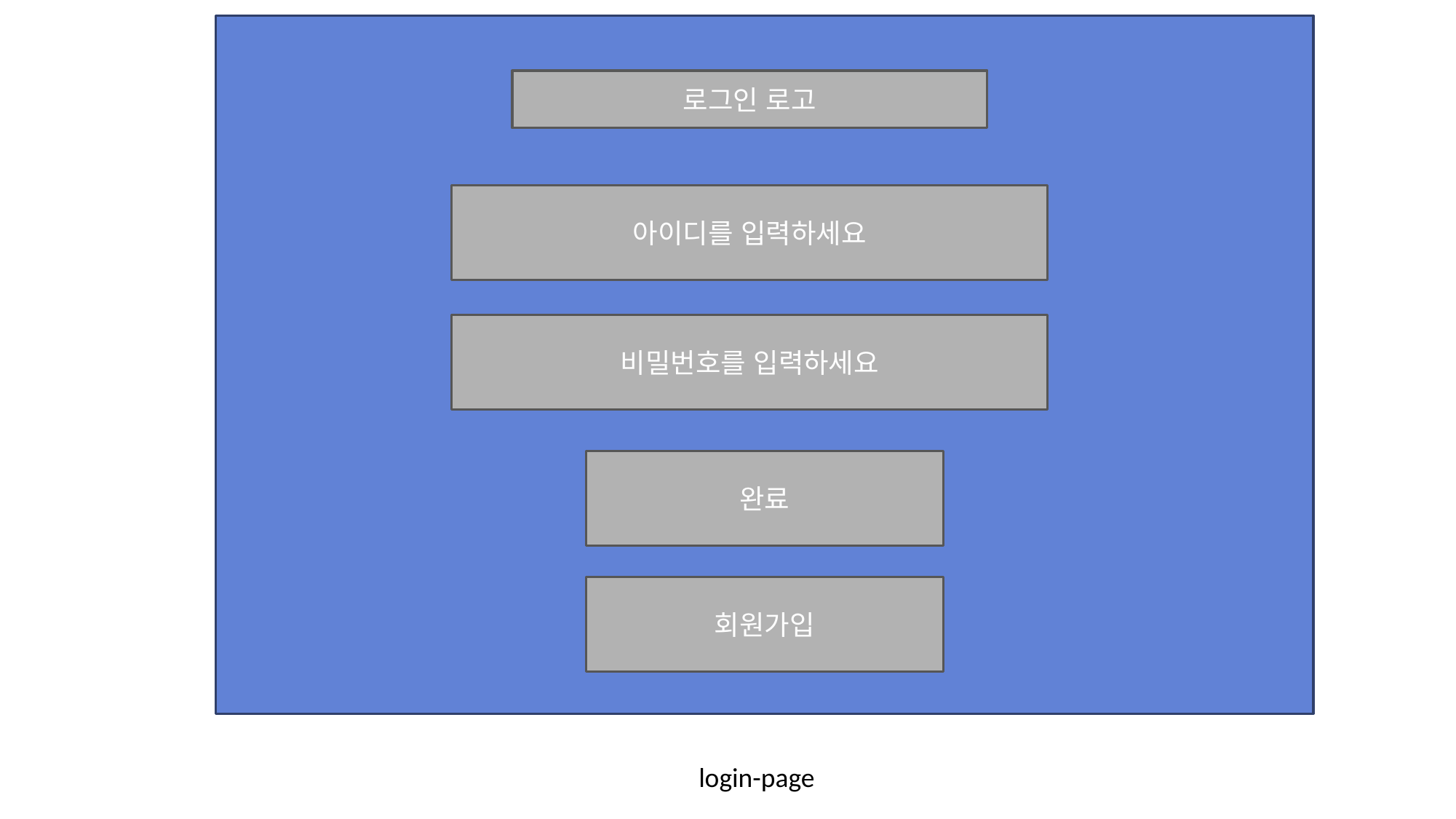

로그인 로고
아이디를 입력하세요
비밀번호를 입력하세요
완료
회원가입
login-page